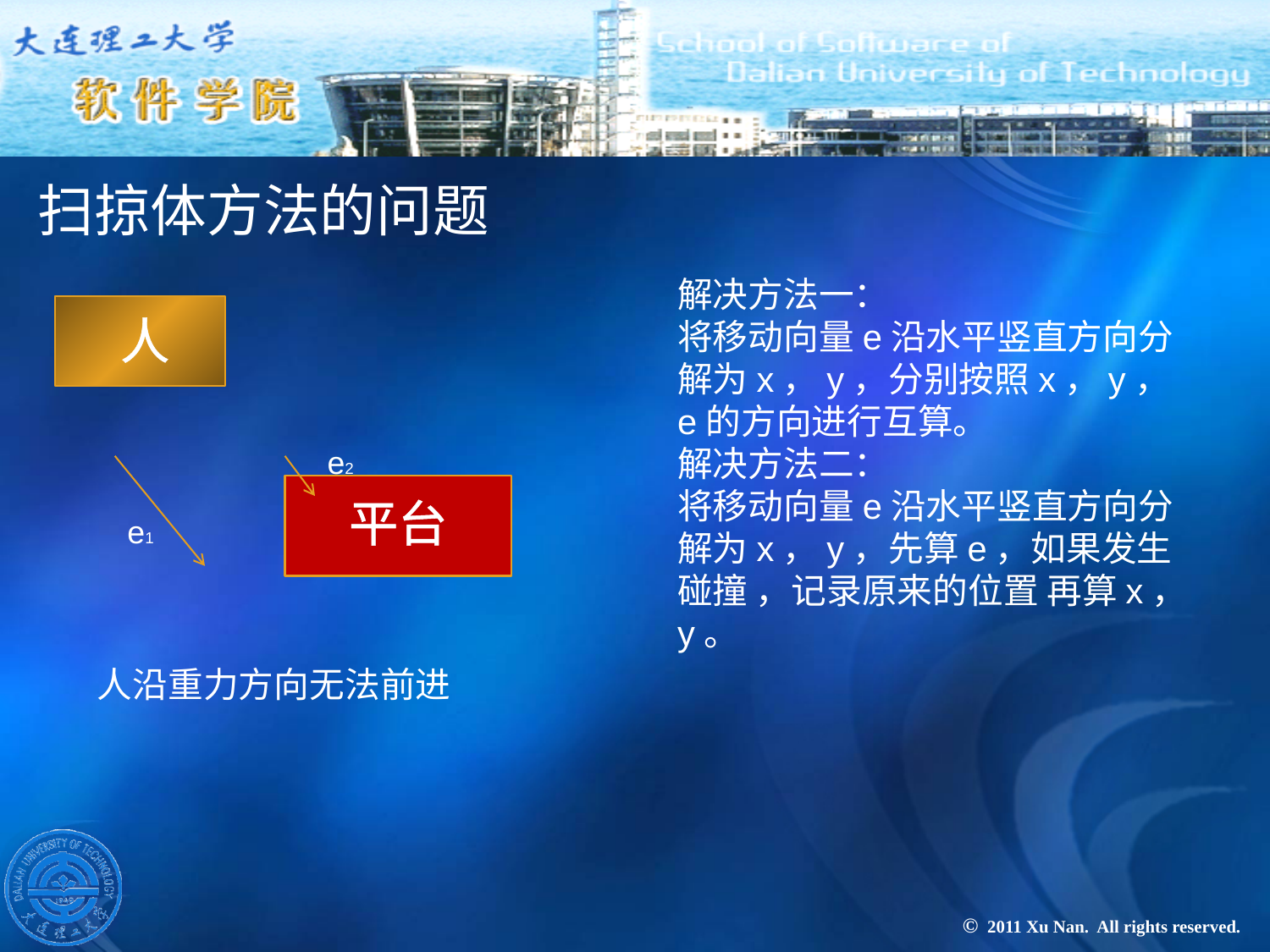

扫掠体方法的问题
解决方法一：
将移动向量e沿水平竖直方向分解为x，y，分别按照x，y，e的方向进行互算。
解决方法二：
将移动向量e沿水平竖直方向分解为x，y，先算e，如果发生碰撞 ，记录原来的位置 再算x，y。

人
e2

平台
e1
人沿重力方向无法前进